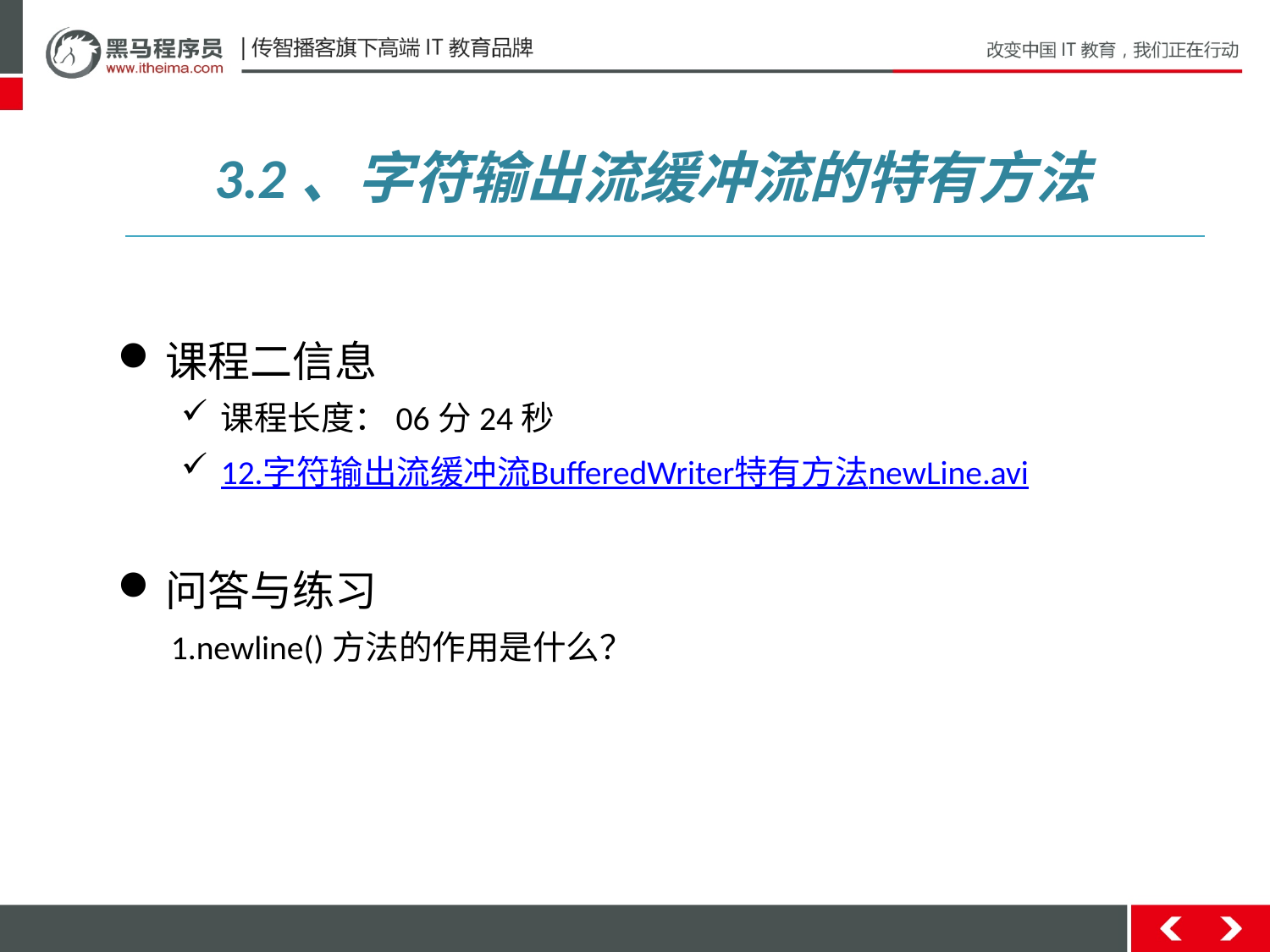

3.2、字符输出流缓冲流的特有方法

课程二信息
课程长度：06分24秒
12.字符输出流缓冲流BufferedWriter特有方法newLine.avi

问答与练习
       1.newline()方法的作用是什么？